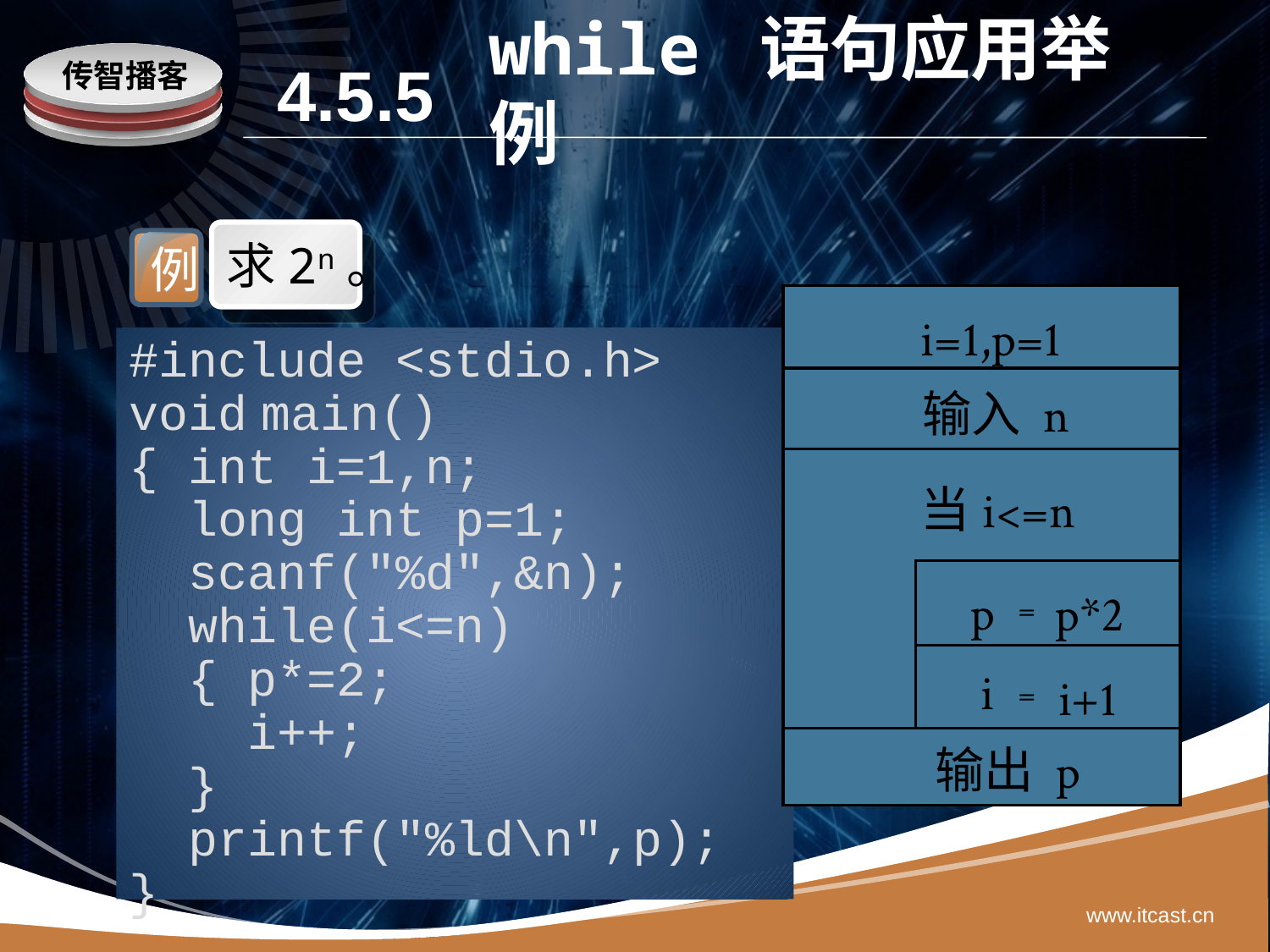

# 4.5.5
while 语句应用举例
求2n。

例

i=1,p=1
#include <stdio.h>
void main()
{ int i=1,n;
  long int p=1;
  scanf("%d",&n);
  while(i<=n)
  { p*=2;
    i++;
  }
  printf("%ld\n",p);
}

输入 n

当i<=n

p
=
p*2

i
=
i+1

 输出 p
www.itcast.cn